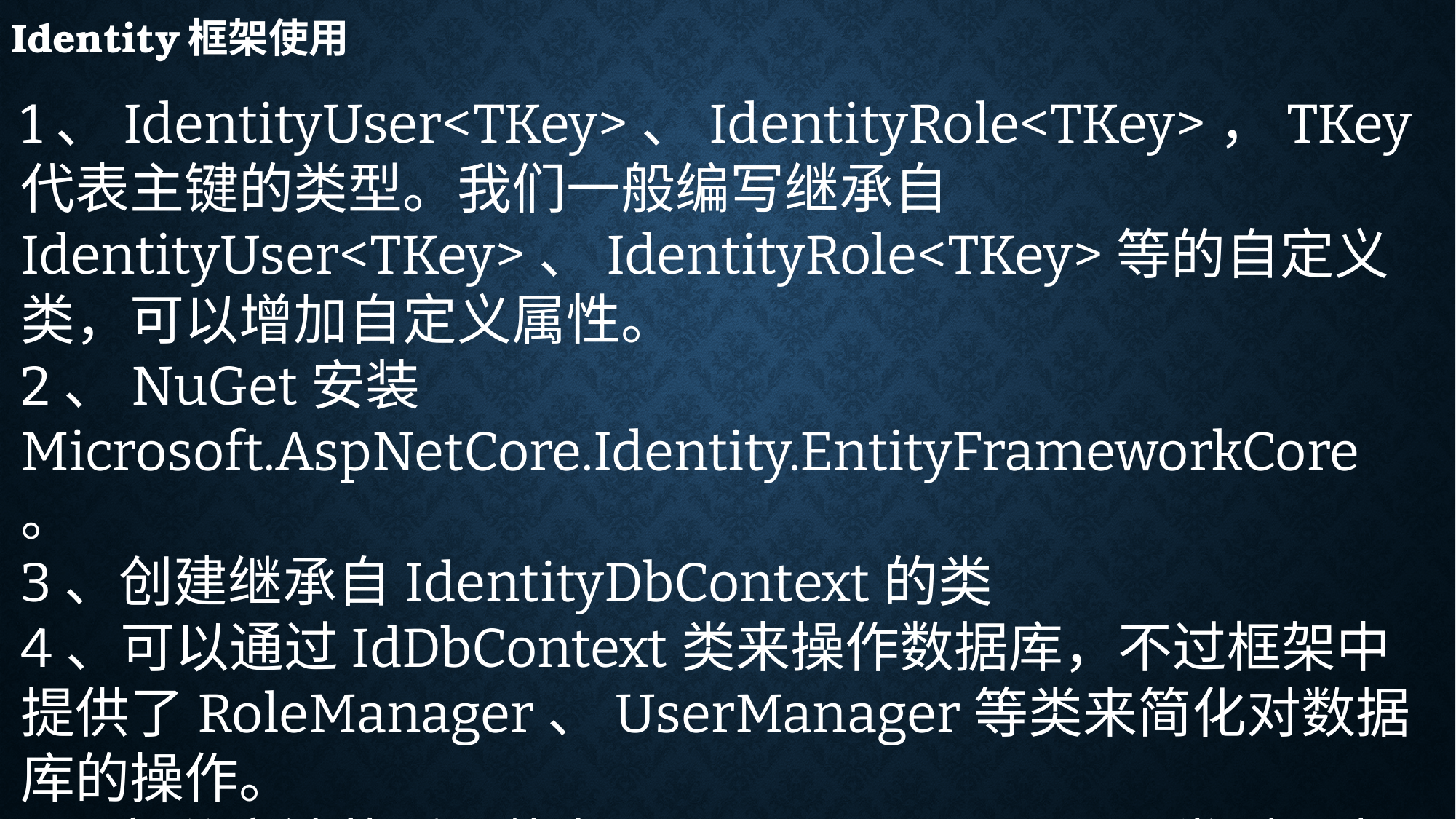

# Identity框架使用
1、IdentityUser<TKey>、IdentityRole<TKey>，TKey代表主键的类型。我们一般编写继承自IdentityUser<TKey>、IdentityRole<TKey>等的自定义类，可以增加自定义属性。
2、NuGet安装Microsoft.AspNetCore.Identity.EntityFrameworkCore。
3、创建继承自IdentityDbContext的类
4、可以通过IdDbContext类来操作数据库，不过框架中提供了RoleManager、UserManager等类来简化对数据库的操作。
5、部分方法的返回值为Task<IdentityResult>类型，查看、讲解IdentityResult类型定义。